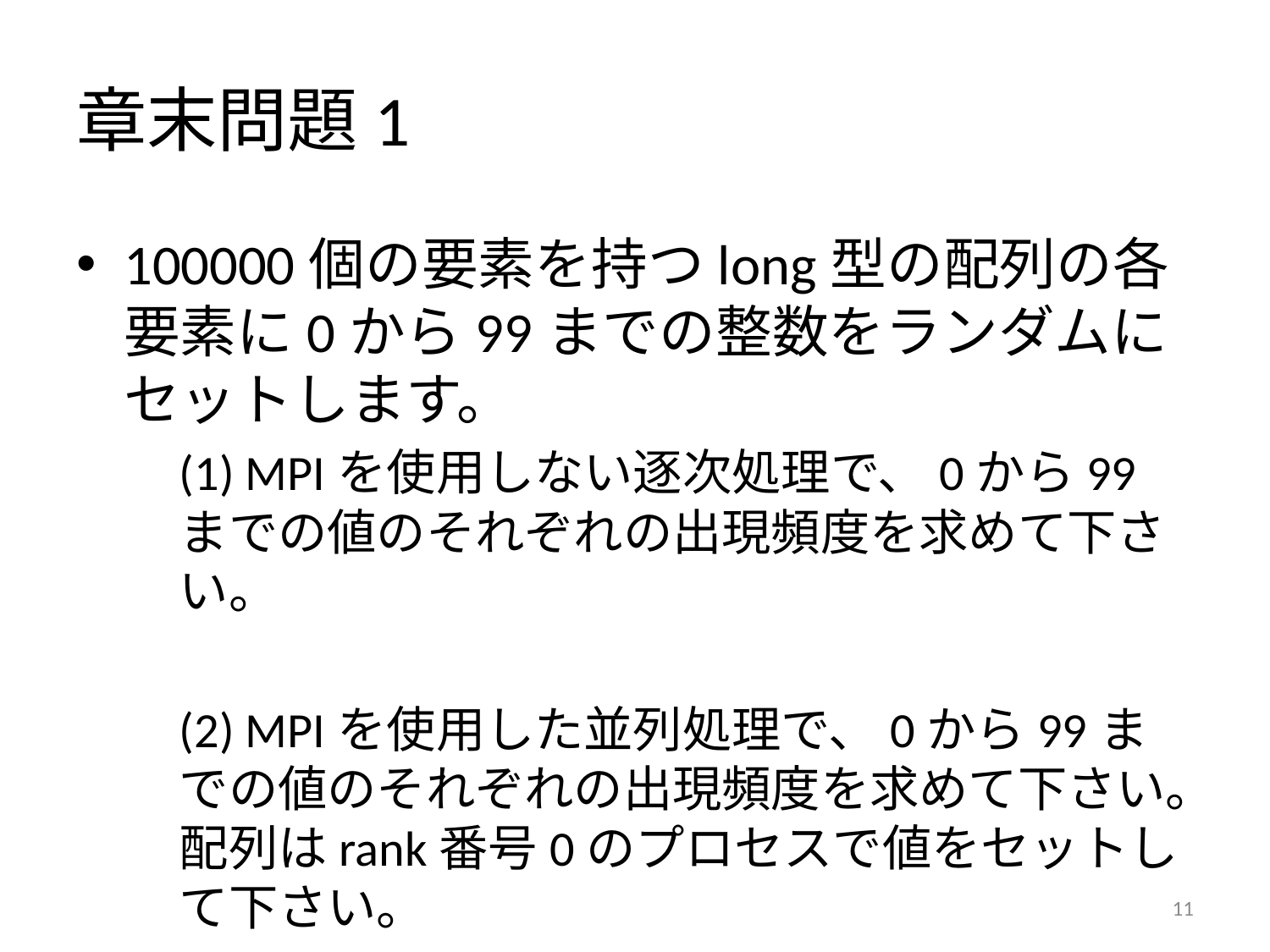

# 章末問題1
100000個の要素を持つlong型の配列の各要素に0から99までの整数をランダムにセットします。
	(1) MPIを使用しない逐次処理で、0から99までの値のそれぞれの出現頻度を求めて下さい。

	(2) MPIを使用した並列処理で、0から99までの値のそれぞれの出現頻度を求めて下さい。配列はrank番号0のプロセスで値をセットして下さい。

11